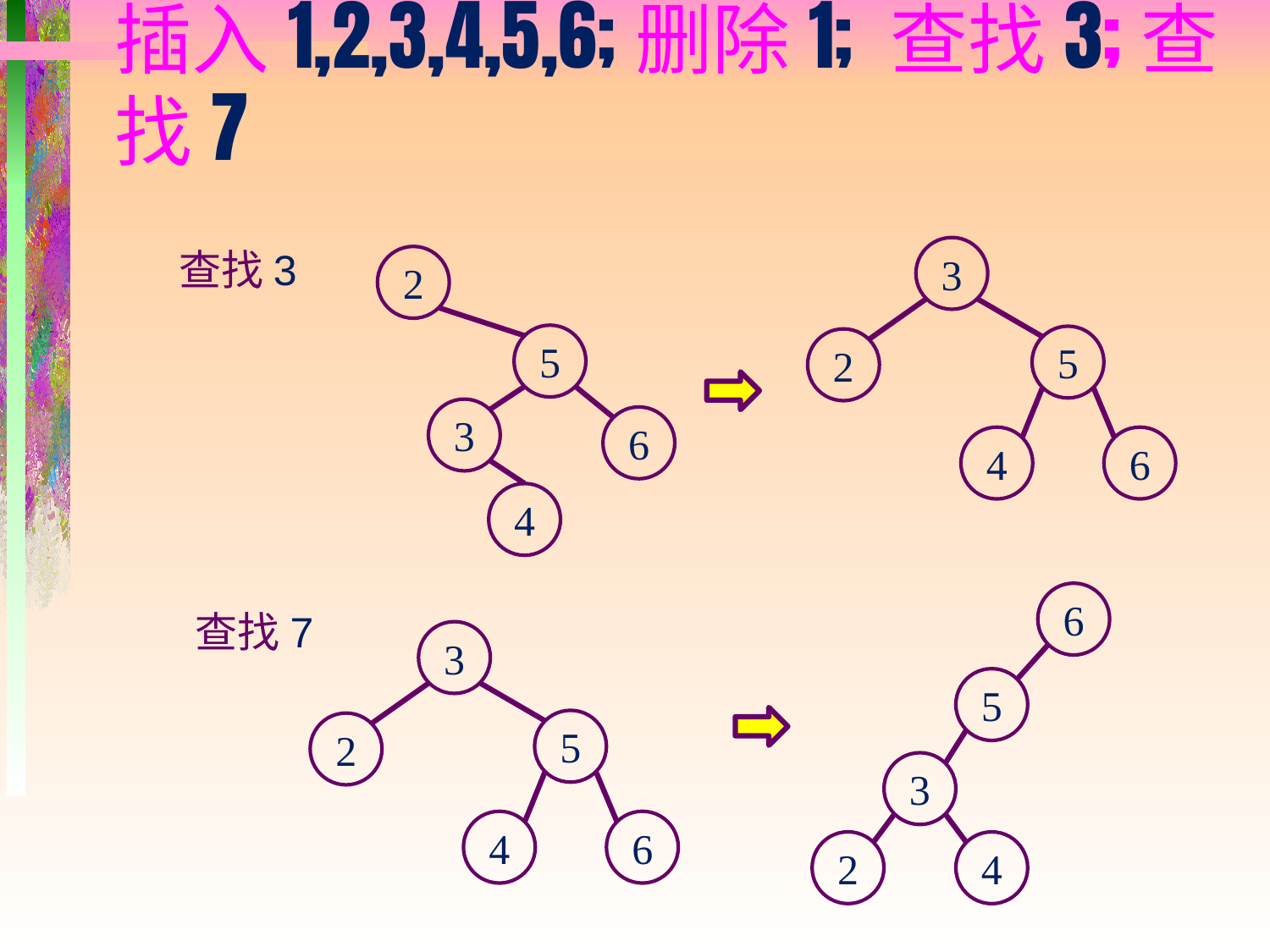

# 插入1,2,3,4,5,6;删除1; 查找3;查找7
查找3
3
5
2
4
6
2
5
3
6
4

6
5
3
2
4
查找7
3
5
2
4
6